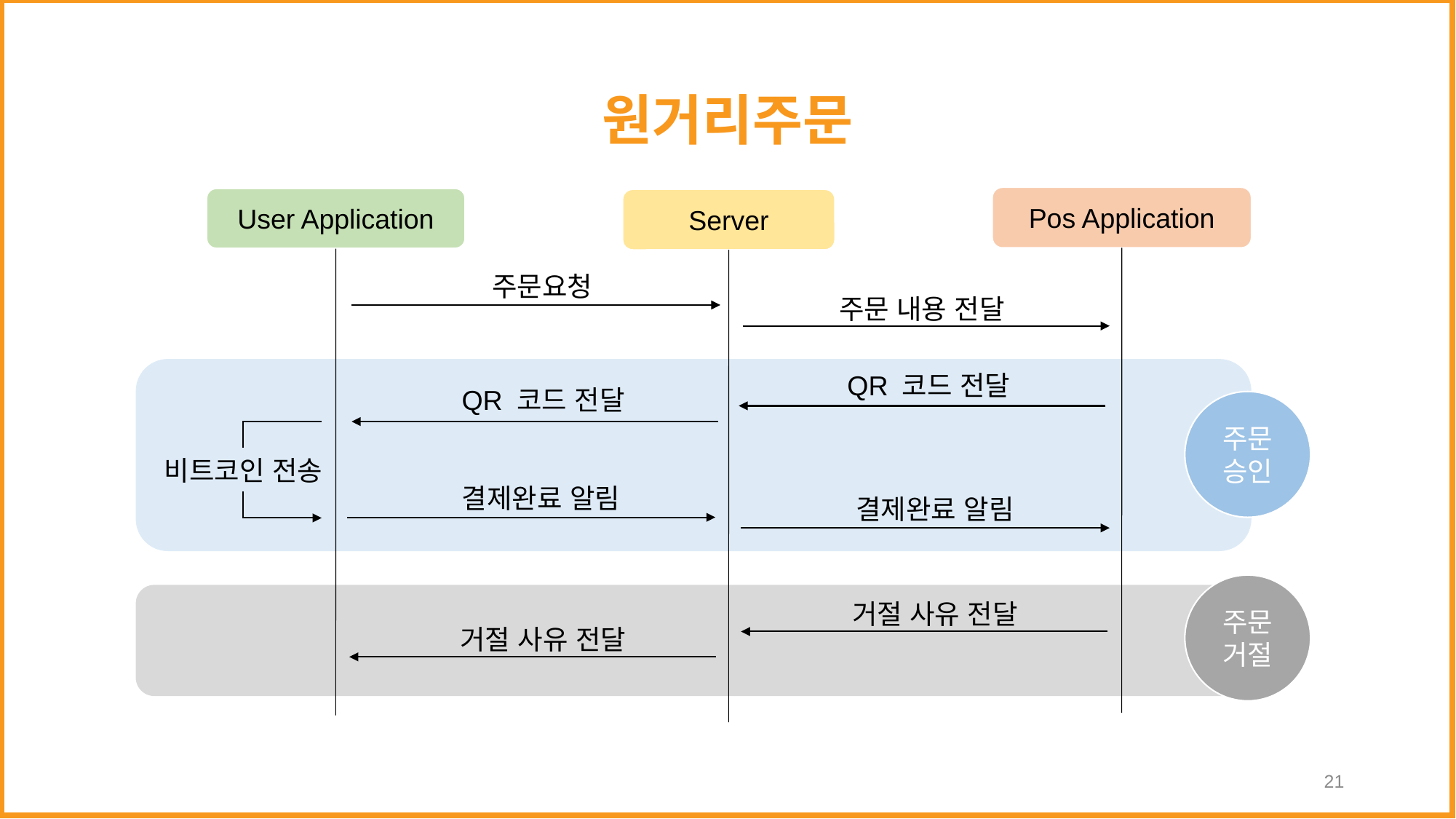

# 원거리주문
Pos Application
User Application
Server
주문요청
주문 내용 전달

주문승인
QR 코드 전달
QR 코드 전달
비트코인 전송
결제완료 알림
결제완료 알림
주문
거절

거절 사유 전달
거절 사유 전달
21